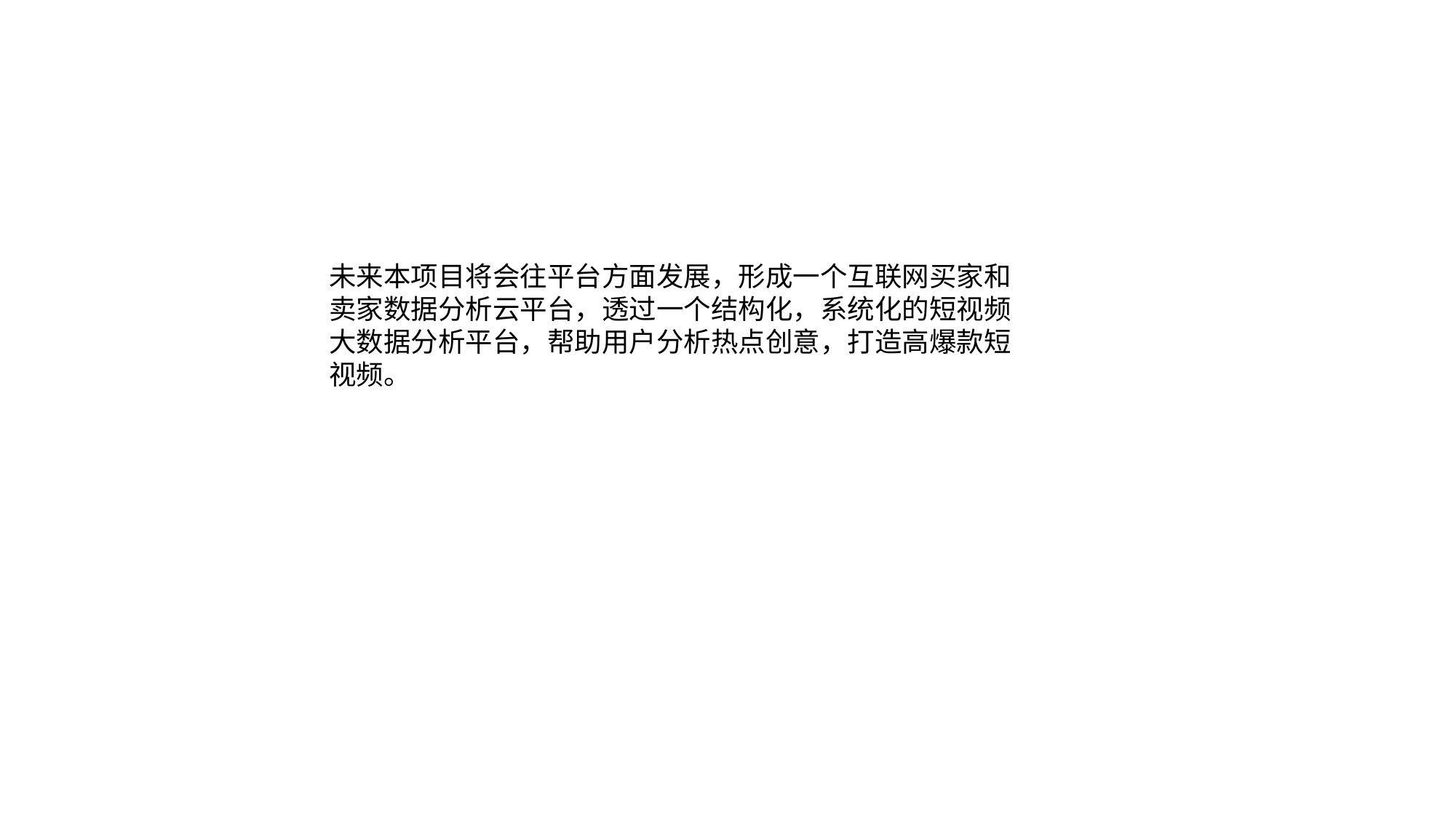

未来本项目将会往平台方面发展，形成一个互联网买家和卖家数据分析云平台，透过一个结构化，系统化的短视频大数据分析平台，帮助用户分析热点创意，打造高爆款短视频。